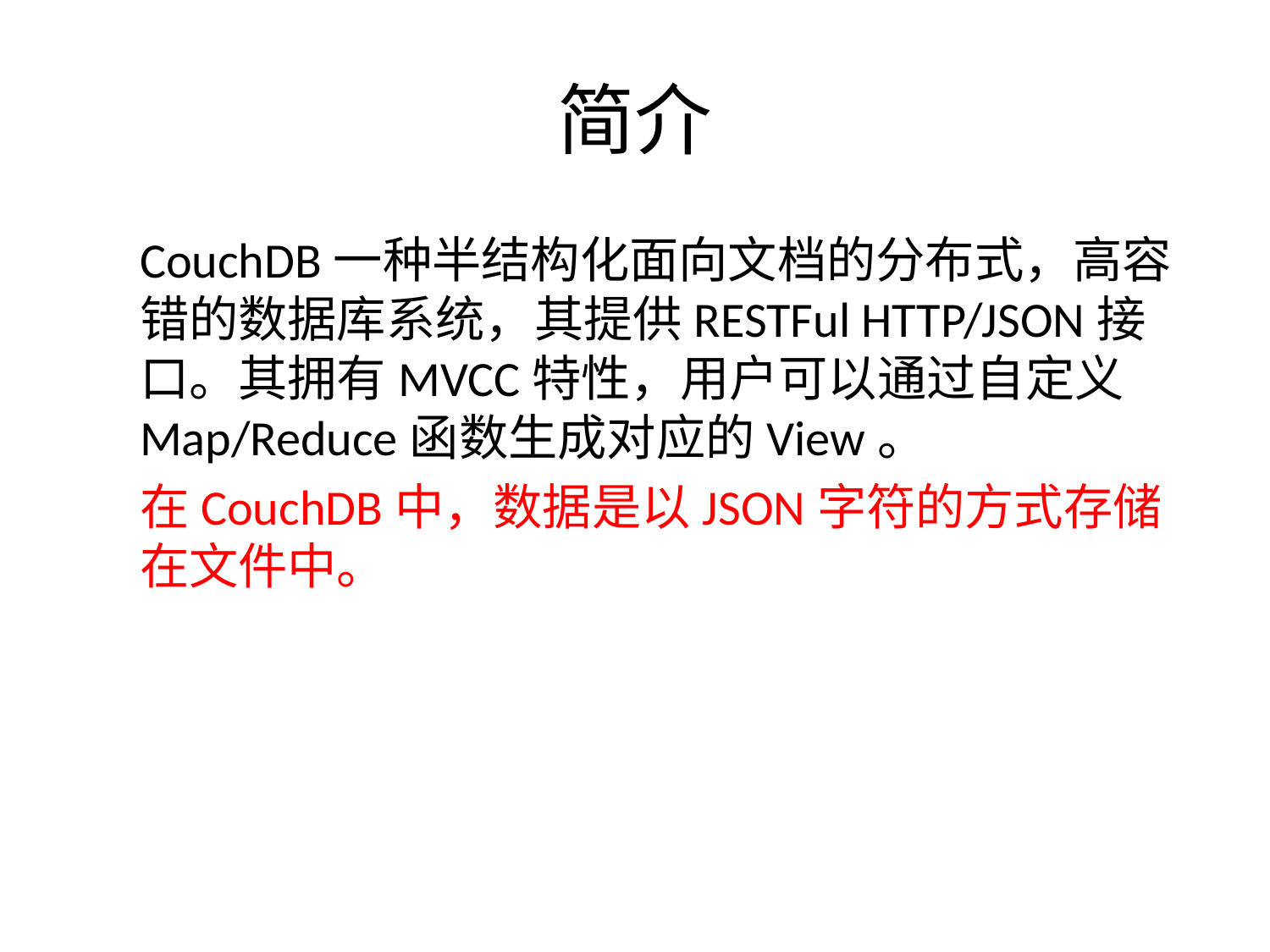

# 简介
CouchDB一种半结构化面向文档的分布式，高容错的数据库系统，其提供RESTFul HTTP/JSON接口。其拥有MVCC特性，用户可以通过自定义Map/Reduce函数生成对应的View。
在CouchDB中，数据是以JSON字符的方式存储在文件中。